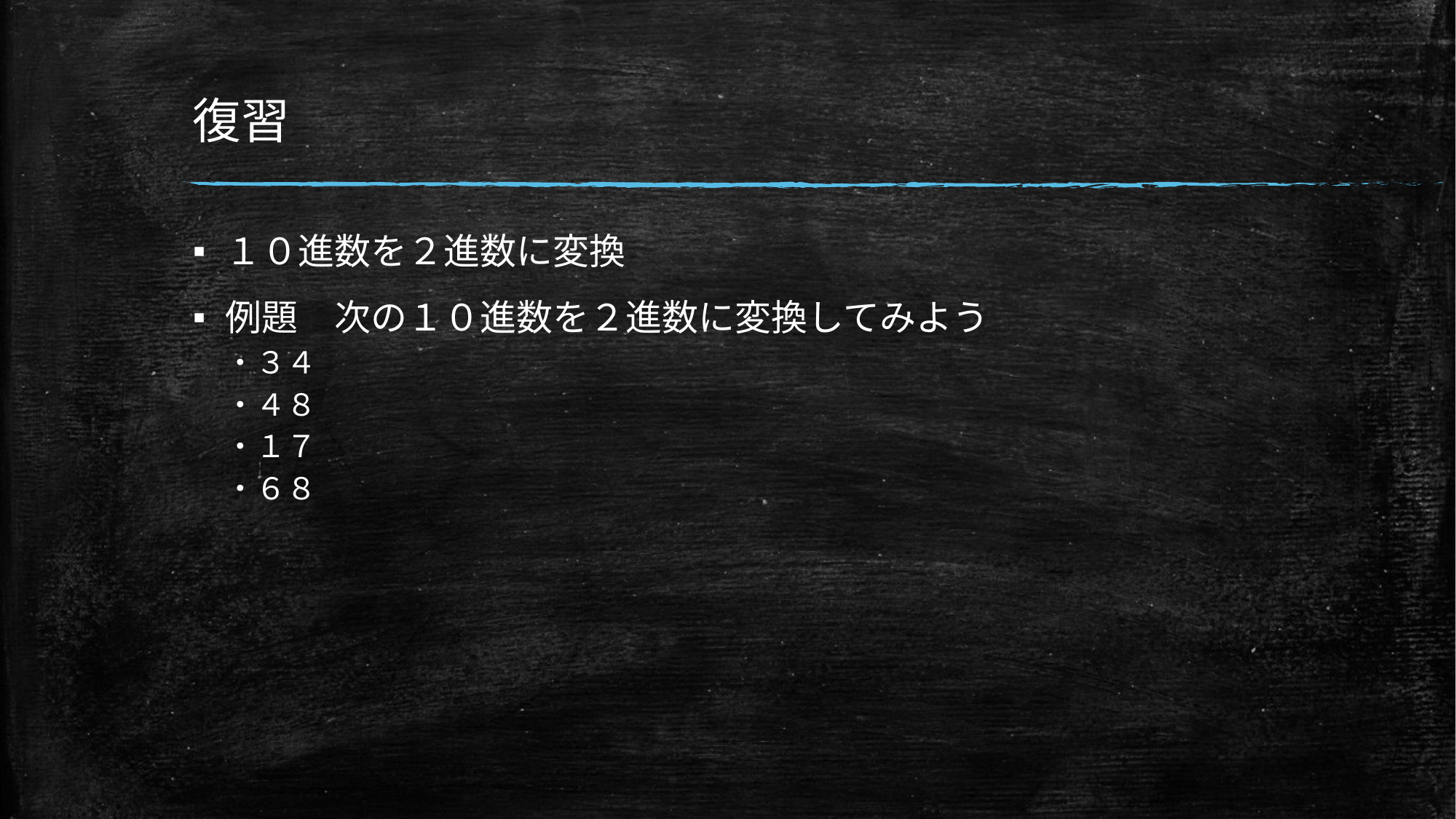

# 復習
１０進数を２進数に変換
例題　次の１０進数を２進数に変換してみよう
・３４
・４８
・１７
・６８